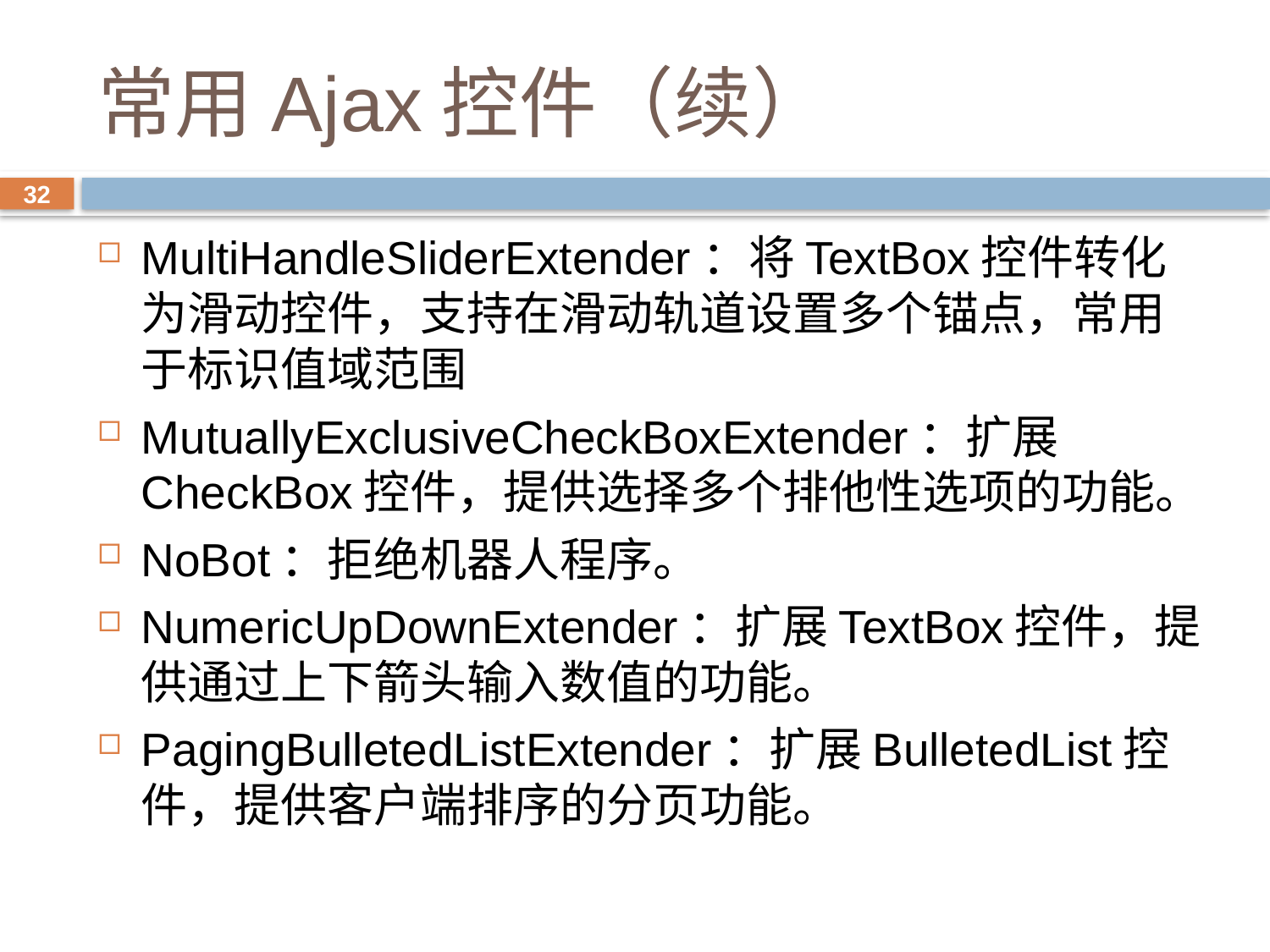

# 常用Ajax控件（续）
32
MultiHandleSliderExtender：将TextBox控件转化为滑动控件，支持在滑动轨道设置多个锚点，常用于标识值域范围
MutuallyExclusiveCheckBoxExtender：扩展CheckBox控件，提供选择多个排他性选项的功能。
NoBot：拒绝机器人程序。
NumericUpDownExtender：扩展TextBox控件，提供通过上下箭头输入数值的功能。
PagingBulletedListExtender：扩展BulletedList控件，提供客户端排序的分页功能。